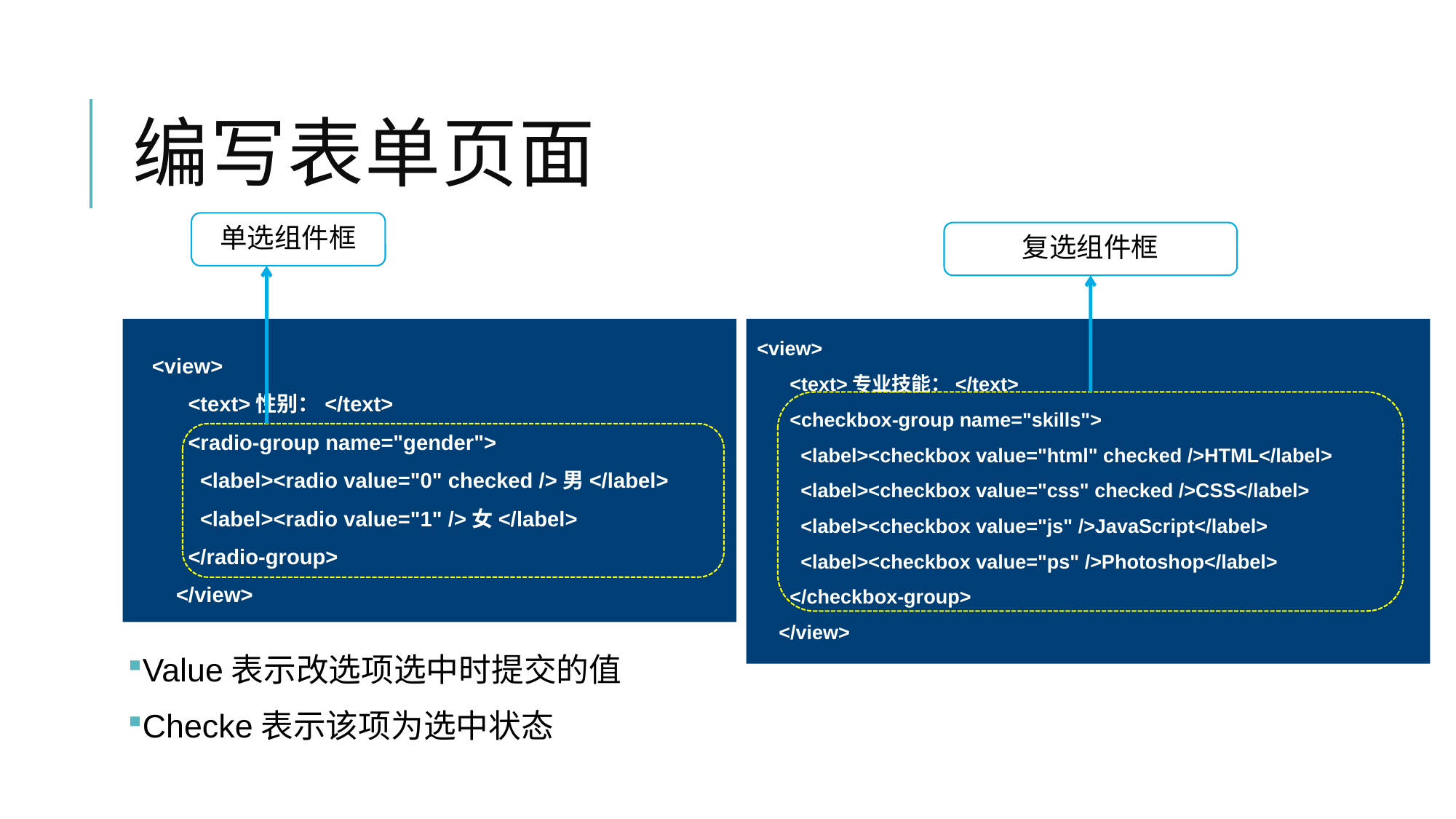

# 编写表单页面
单选组件框
复选组件框

<view>
      <text>性别：</text>
      <radio-group name="gender">
        <label><radio value="0" checked />男</label>
        <label><radio value="1" />女</label>
      </radio-group>
    </view>

<view>
      <text>专业技能：</text>
      <checkbox-group name="skills">
        <label><checkbox value="html" checked />HTML</label>
        <label><checkbox value="css" checked />CSS</label>
        <label><checkbox value="js" />JavaScript</label>
        <label><checkbox value="ps" />Photoshop</label>
      </checkbox-group>
    </view>

Value表示改选项选中时提交的值
Checke表示该项为选中状态